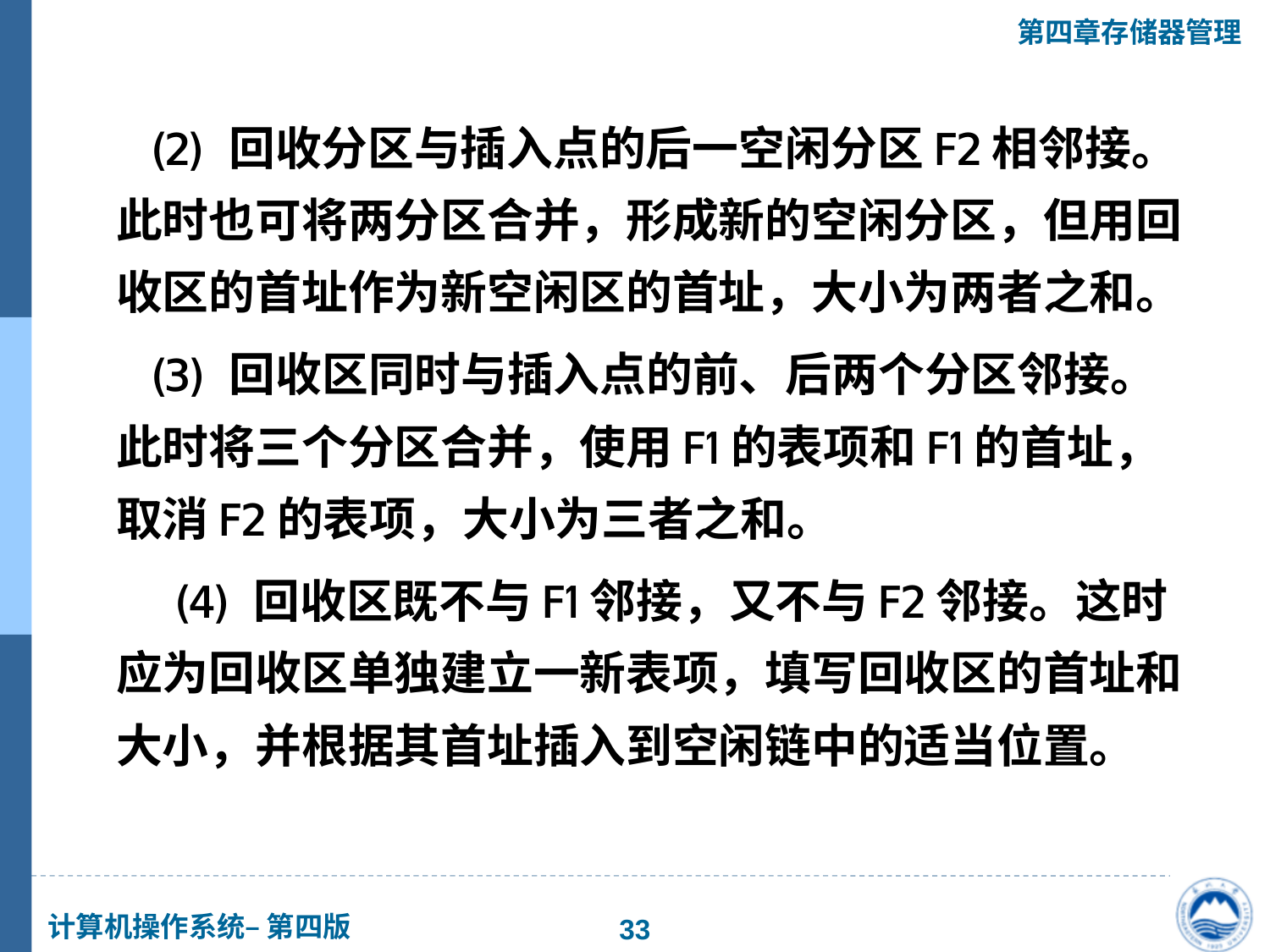

(2) 回收分区与插入点的后一空闲分区F2相邻接。此时也可将两分区合并，形成新的空闲分区，但用回收区的首址作为新空闲区的首址，大小为两者之和。
     (3) 回收区同时与插入点的前、后两个分区邻接。此时将三个分区合并，使用F1的表项和F1的首址，取消F2的表项，大小为三者之和。
	    (4) 回收区既不与F1邻接，又不与F2邻接。这时应为回收区单独建立一新表项，填写回收区的首址和大小，并根据其首址插入到空闲链中的适当位置。